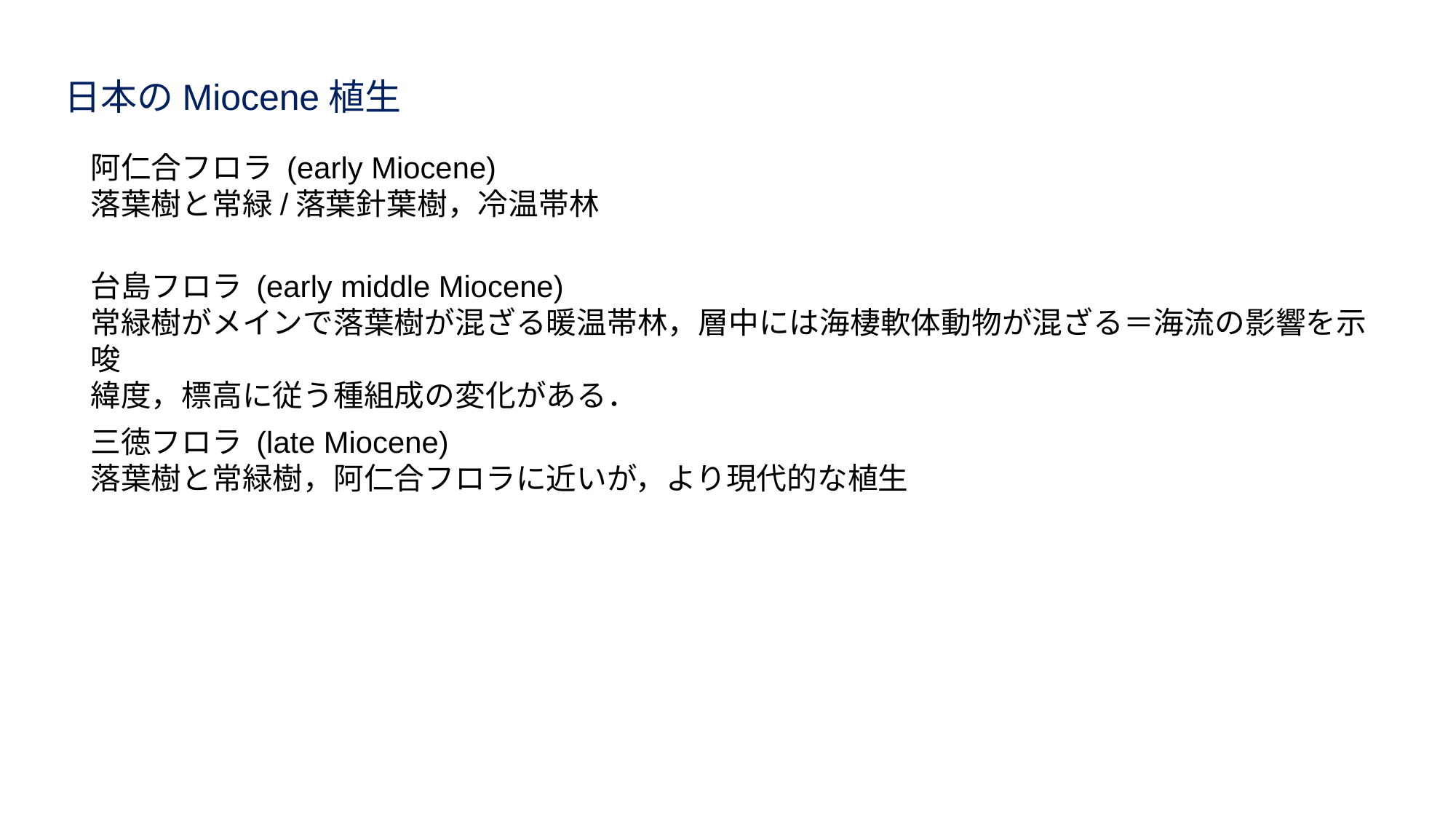

日本のMiocene植生
阿仁合フロラ (early Miocene)
落葉樹と常緑/落葉針葉樹，冷温帯林
台島フロラ (early middle Miocene)
常緑樹がメインで落葉樹が混ざる暖温帯林，層中には海棲軟体動物が混ざる＝海流の影響を示唆
緯度，標高に従う種組成の変化がある．
三徳フロラ (late Miocene)
落葉樹と常緑樹，阿仁合フロラに近いが，より現代的な植生